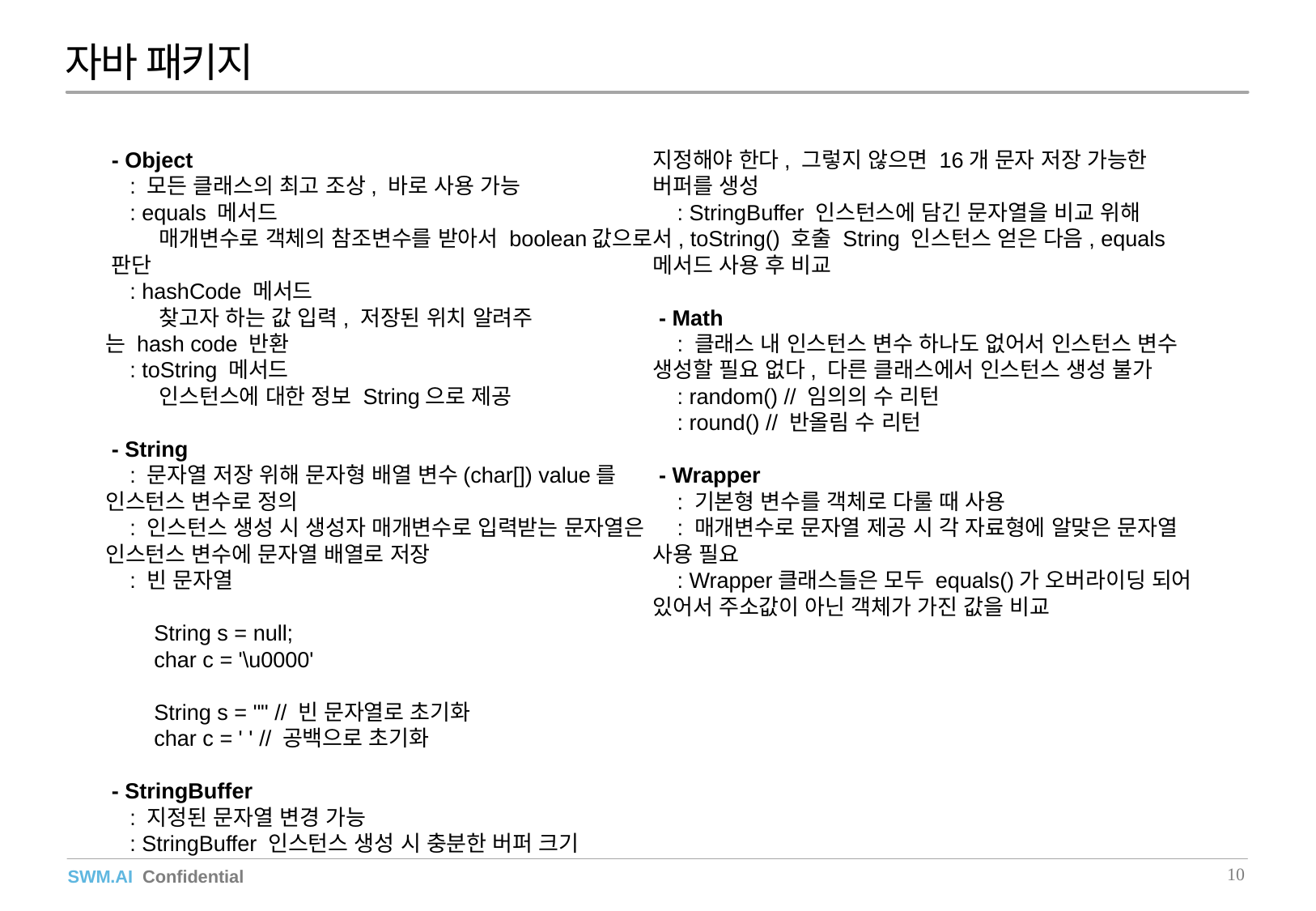

자바 패키지
 - Object
    : 모든 클래스의 최고 조상, 바로 사용 가능
    : equals 메서드
        매개변수로 객체의 참조변수를 받아서 boolean값으로 판단
    : hashCode 메서드
        찾고자 하는 값 입력, 저장된 위치 알려주는 hash code 반환
    : toString 메서드
        인스턴스에 대한 정보 String으로 제공
 - String
    : 문자열 저장 위해 문자형 배열 변수(char[]) value를 인스턴스 변수로 정의
    : 인스턴스 생성 시 생성자 매개변수로 입력받는 문자열은 인스턴스 변수에 문자열 배열로 저장
    : 빈 문자열
        String s = null;
        char c = '\u0000'
        String s = "" // 빈 문자열로 초기화
        char c = ' ' // 공백으로 초기화
 - StringBuffer
    : 지정된 문자열 변경 가능
    : StringBuffer 인스턴스 생성 시 충분한 버퍼 크기 지정해야 한다, 그렇지 않으면 16개 문자 저장 가능한 버퍼를 생성
    : StringBuffer 인스턴스에 담긴 문자열을 비교 위해서, toString() 호출 String 인스턴스 얻은 다음, equals메서드 사용 후 비교

 - Math
    : 클래스 내 인스턴스 변수 하나도 없어서 인스턴스 변수 생성할 필요 없다, 다른 클래스에서 인스턴스 생성 불가
    : random() // 임의의 수 리턴
    : round() // 반올림 수 리턴
 - Wrapper
    : 기본형 변수를 객체로 다룰 때 사용
    : 매개변수로 문자열 제공 시 각 자료형에 알맞은 문자열 사용 필요
    : Wrapper클래스들은 모두 equals()가 오버라이딩 되어 있어서 주소값이 아닌 객체가 가진 값을 비교
10